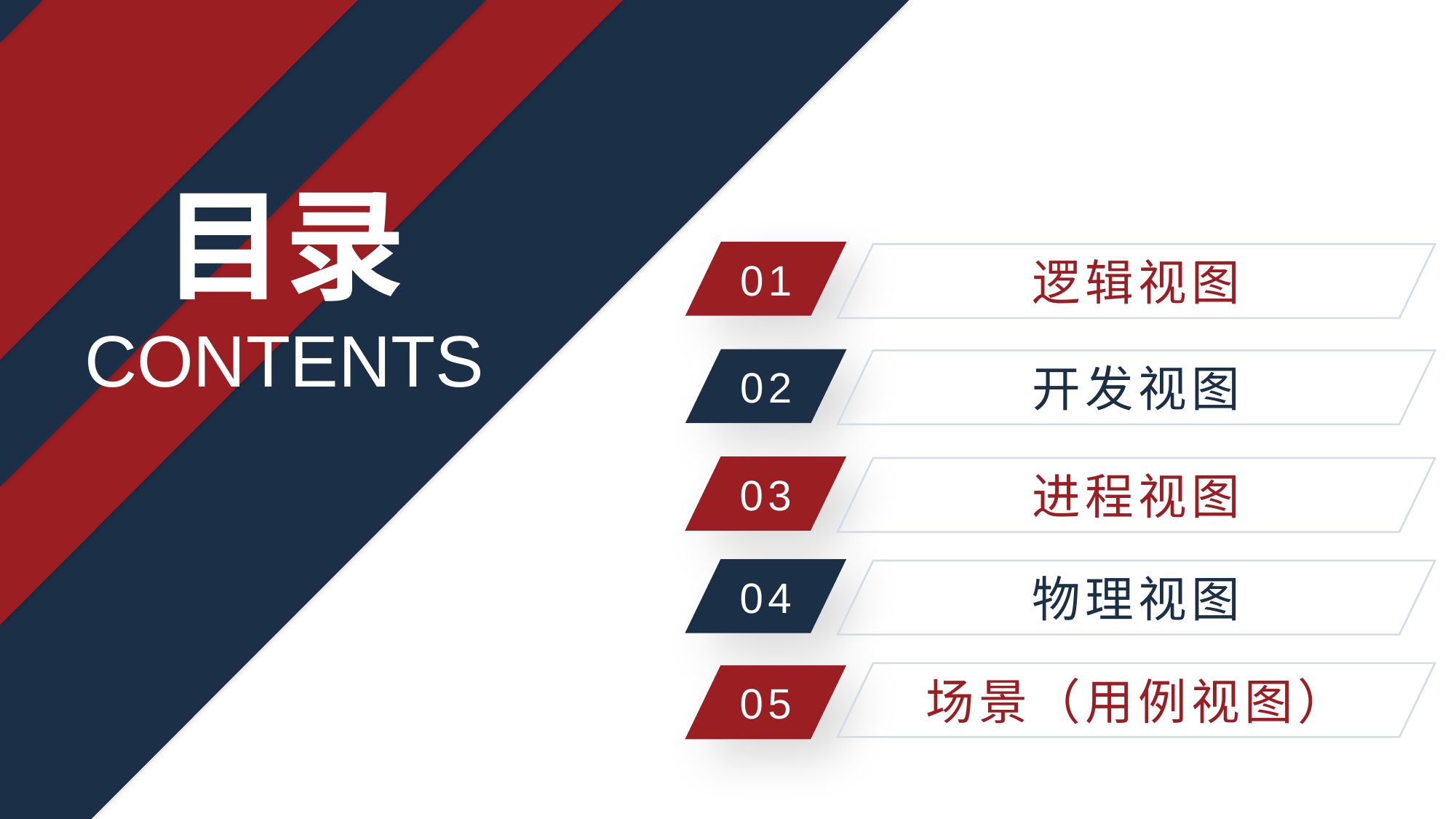

目录
CONTENTS
01
逻辑视图
02
开发视图
03
进程视图
04
物理视图
场景（用例视图）
05